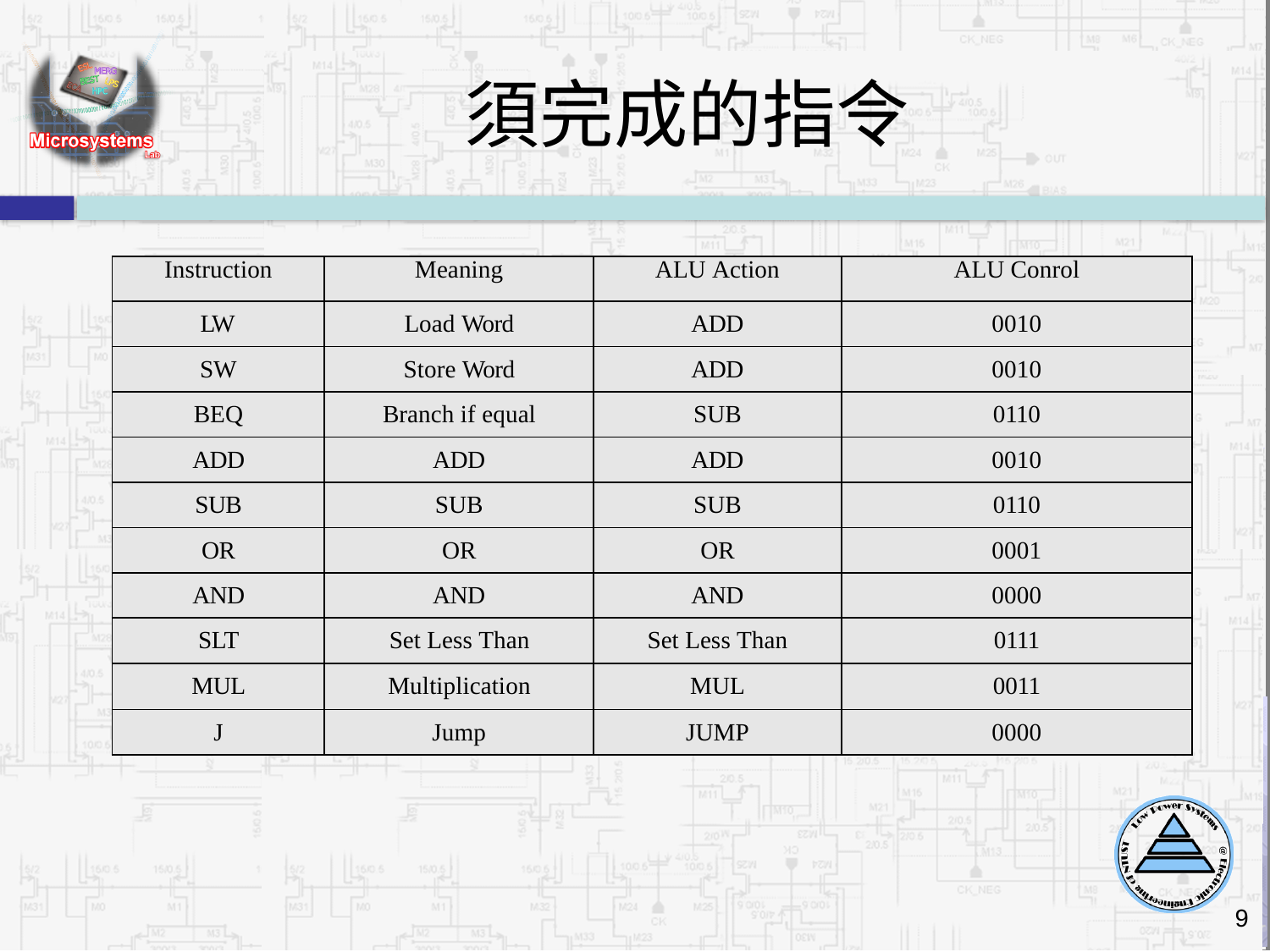

# 須完成的指令
| Instruction | Meaning | ALU Action | ALU Conrol |
| --- | --- | --- | --- |
| LW | Load Word | ADD | 0010 |
| SW | Store Word | ADD | 0010 |
| BEQ | Branch if equal | SUB | 0110 |
| ADD | ADD | ADD | 0010 |
| SUB | SUB | SUB | 0110 |
| OR | OR | OR | 0001 |
| AND | AND | AND | 0000 |
| SLT | Set Less Than | Set Less Than | 0111 |
| MUL | Multiplication | MUL | 0011 |
| J | Jump | JUMP | 0000 |
9